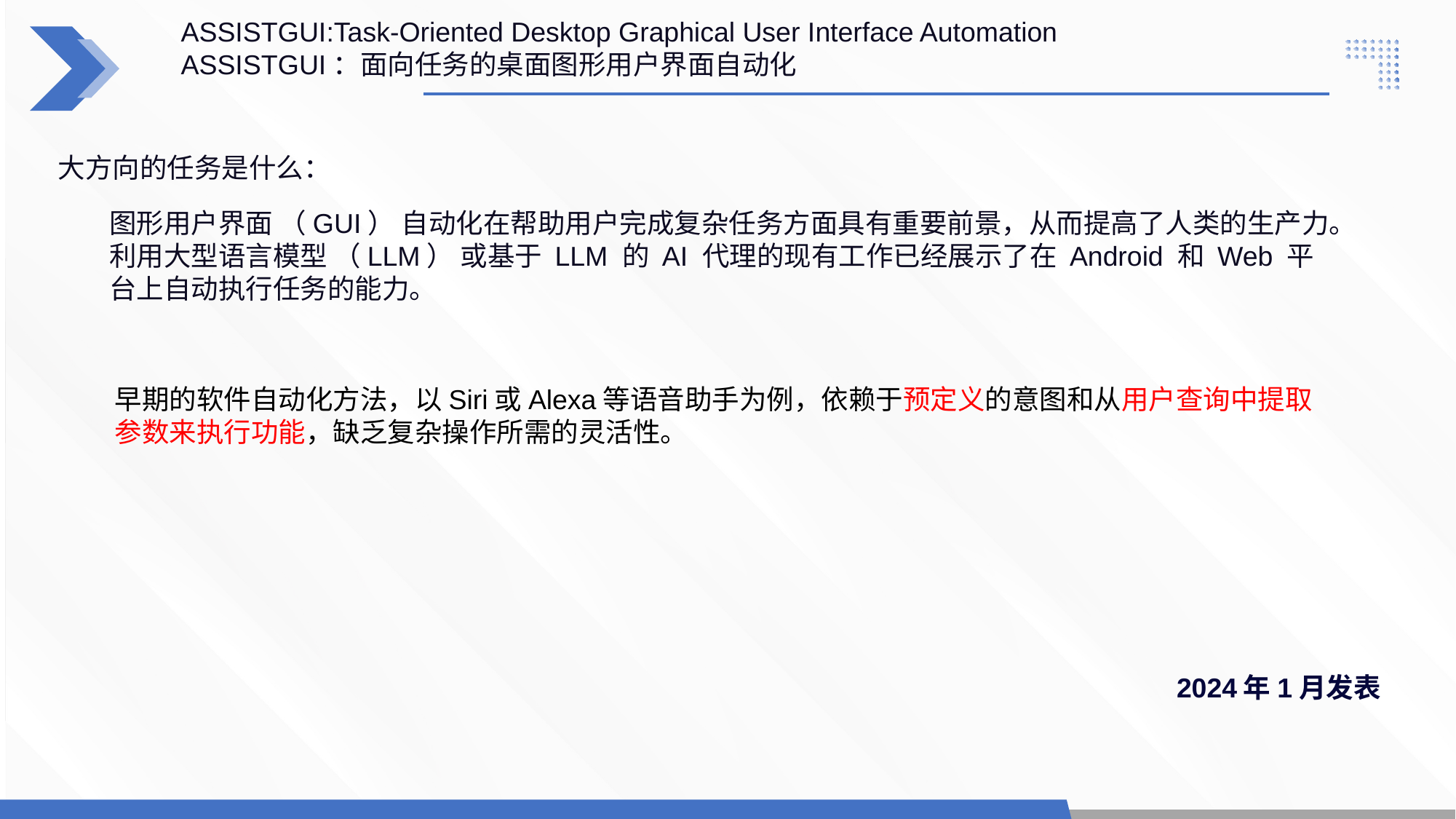

ASSISTGUI:Task-Oriented Desktop Graphical User Interface Automation
ASSISTGUI：面向任务的桌面图形用户界面自动化
大方向的任务是什么：
图形用户界面 （GUI） 自动化在帮助用户完成复杂任务方面具有重要前景，从而提高了人类的生产力。利用大型语言模型 （LLM） 或基于 LLM 的 AI 代理的现有工作已经展示了在 Android 和 Web 平台上自动执行任务的能力。
早期的软件自动化方法，以Siri或Alexa等语音助手为例，依赖于预定义的意图和从用户查询中提取参数来执行功能，缺乏复杂操作所需的灵活性。
2024年1月发表